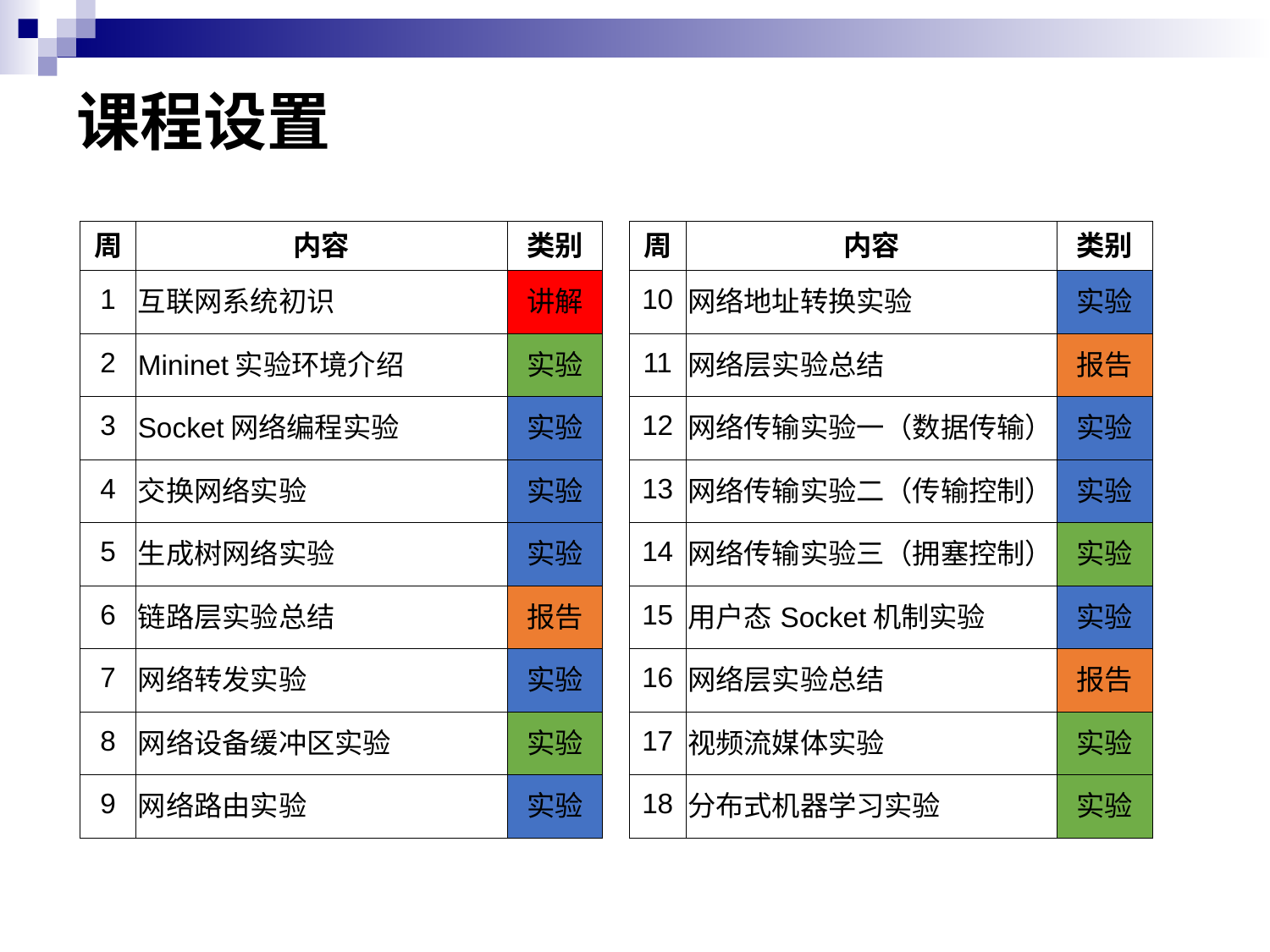

# 课程设置
| 周 | 内容 | 类别 |  | 周 | 内容 | 类别 |
| --- | --- | --- | --- | --- | --- | --- |
| 1 | 互联网系统初识 | 讲解 |  | 10 | 网络地址转换实验 | 实验 |
| 2 | Mininet实验环境介绍 | 实验 |  | 11 | 网络层实验总结 | 报告 |
| 3 | Socket网络编程实验 | 实验 |  | 12 | 网络传输实验一（数据传输） | 实验 |
| 4 | 交换网络实验 | 实验 |  | 13 | 网络传输实验二（传输控制） | 实验 |
| 5 | 生成树网络实验 | 实验 |  | 14 | 网络传输实验三（拥塞控制） | 实验 |
| 6 | 链路层实验总结 | 报告 |  | 15 | 用户态Socket机制实验 | 实验 |
| 7 | 网络转发实验 | 实验 |  | 16 | 网络层实验总结 | 报告 |
| 8 | 网络设备缓冲区实验 | 实验 |  | 17 | 视频流媒体实验 | 实验 |
| 9 | 网络路由实验 | 实验 |  | 18 | 分布式机器学习实验 | 实验 |
4